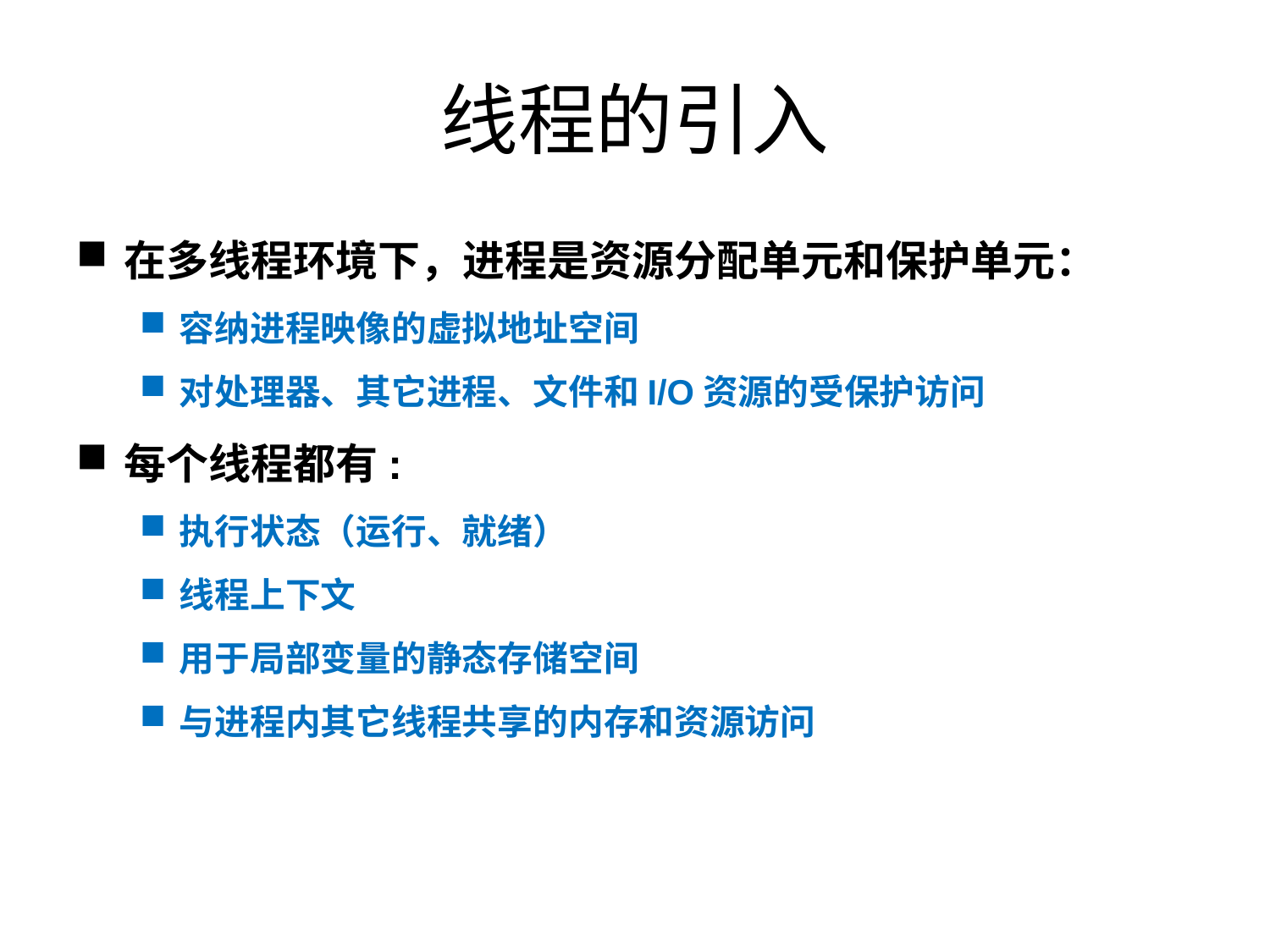

# 线程的引入
在多线程环境下，进程是资源分配单元和保护单元：
容纳进程映像的虚拟地址空间
对处理器、其它进程、文件和I/O资源的受保护访问
每个线程都有:
执行状态（运行、就绪）
线程上下文
用于局部变量的静态存储空间
与进程内其它线程共享的内存和资源访问